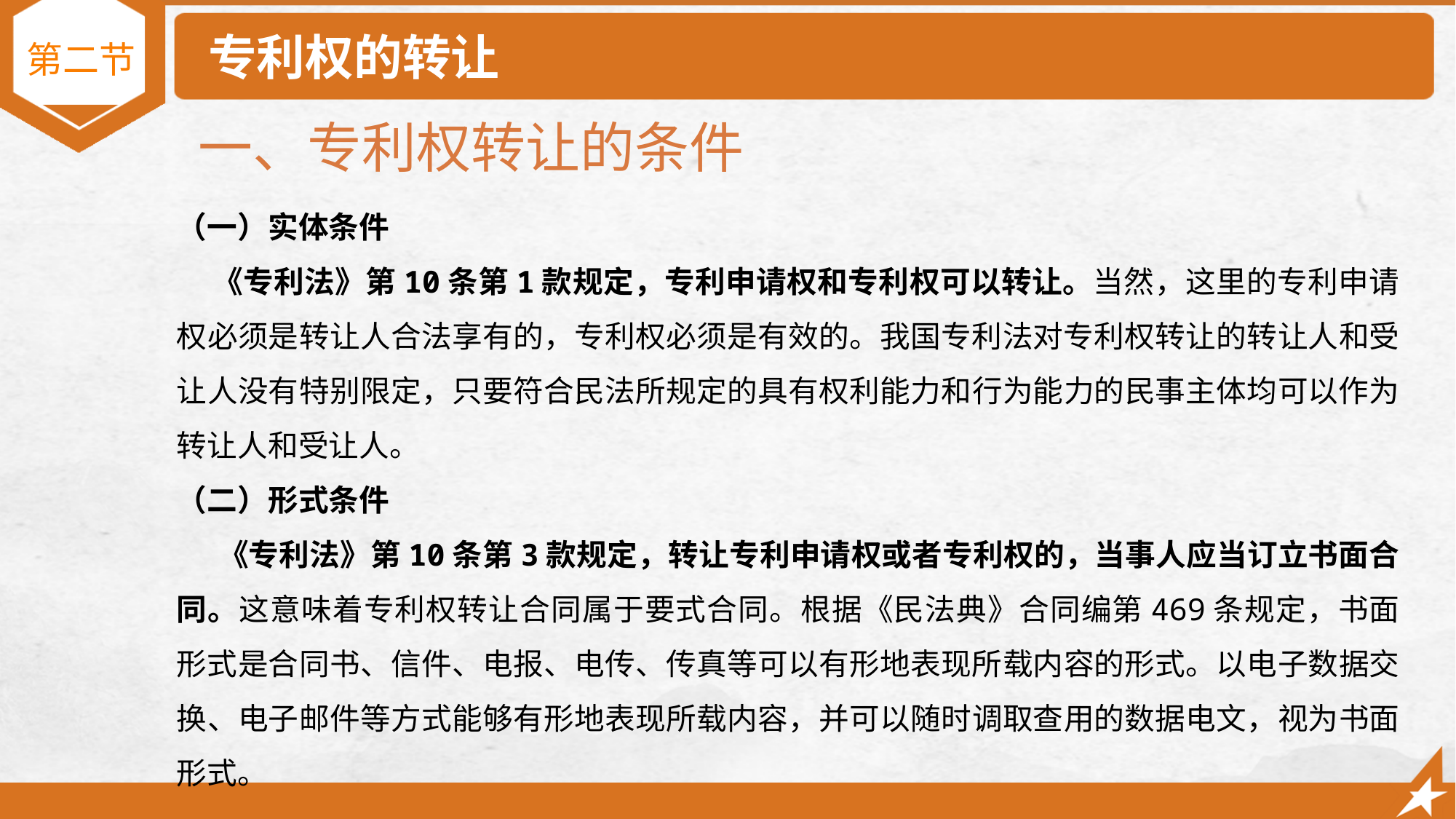

# 专利权的转让
第二节
 一、专利权转让的条件
（一）实体条件
    《专利法》第10条第1款规定，专利申请权和专利权可以转让。当然，这里的专利申请权必须是转让人合法享有的，专利权必须是有效的。我国专利法对专利权转让的转让人和受让人没有特别限定，只要符合民法所规定的具有权利能力和行为能力的民事主体均可以作为转让人和受让人。
（二）形式条件
     《专利法》第10条第3款规定，转让专利申请权或者专利权的，当事人应当订立书面合同。这意味着专利权转让合同属于要式合同。根据《民法典》合同编第469条规定，书面形式是合同书、信件、电报、电传、传真等可以有形地表现所载内容的形式。以电子数据交换、电子邮件等方式能够有形地表现所载内容，并可以随时调取查用的数据电文，视为书面形式。